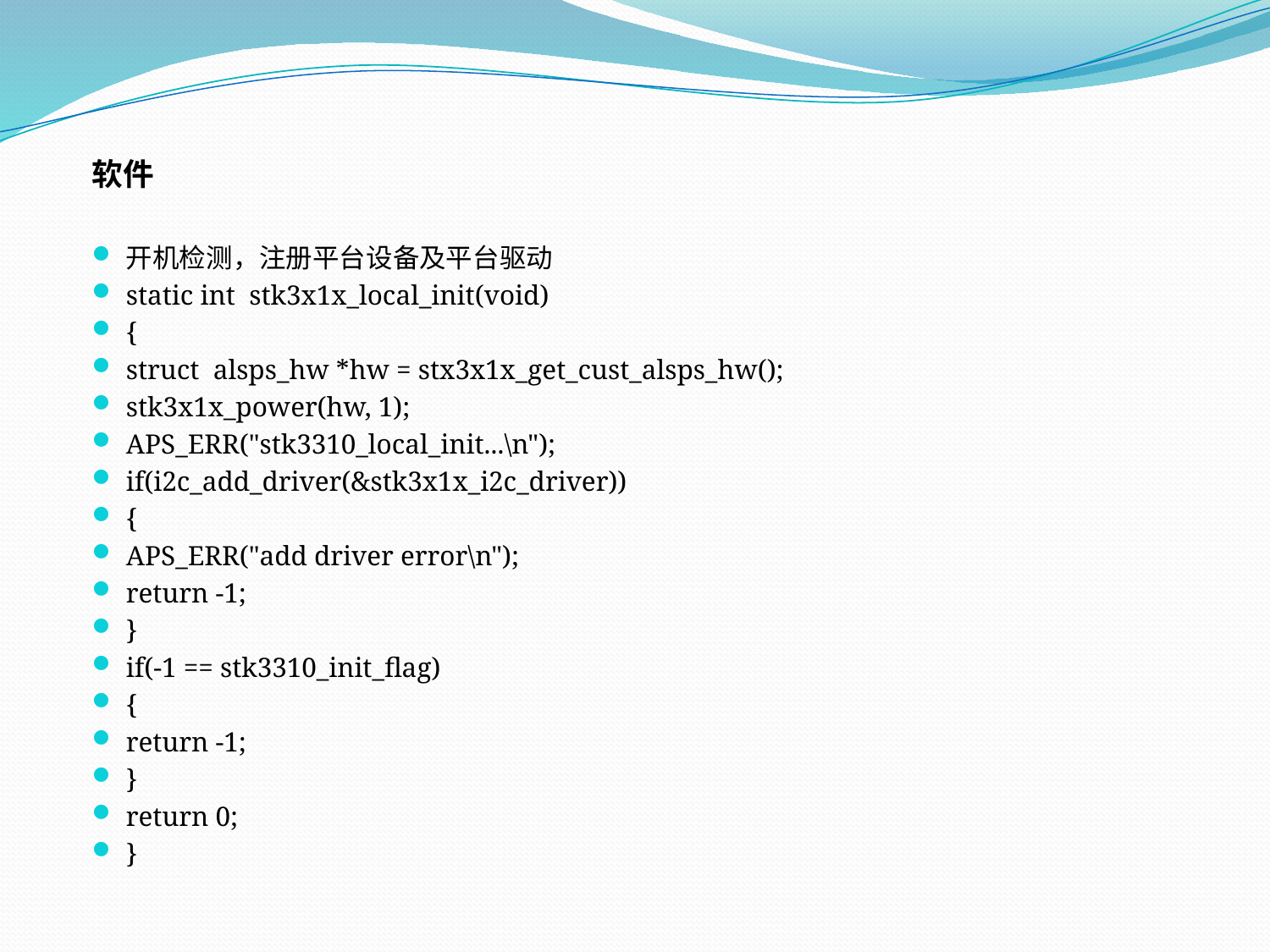

软件

开机检测，注册平台设备及平台驱动
static int  stk3x1x_local_init(void)
{
	struct  alsps_hw *hw = stx3x1x_get_cust_alsps_hw();
	stk3x1x_power(hw, 1);
	APS_ERR("stk3310_local_init...\n");
	if(i2c_add_driver(&stk3x1x_i2c_driver))
	{
		APS_ERR("add driver error\n");
		return -1;
	}
	if(-1 == stk3310_init_flag)
	{
		return -1;
	}
	return 0;
}